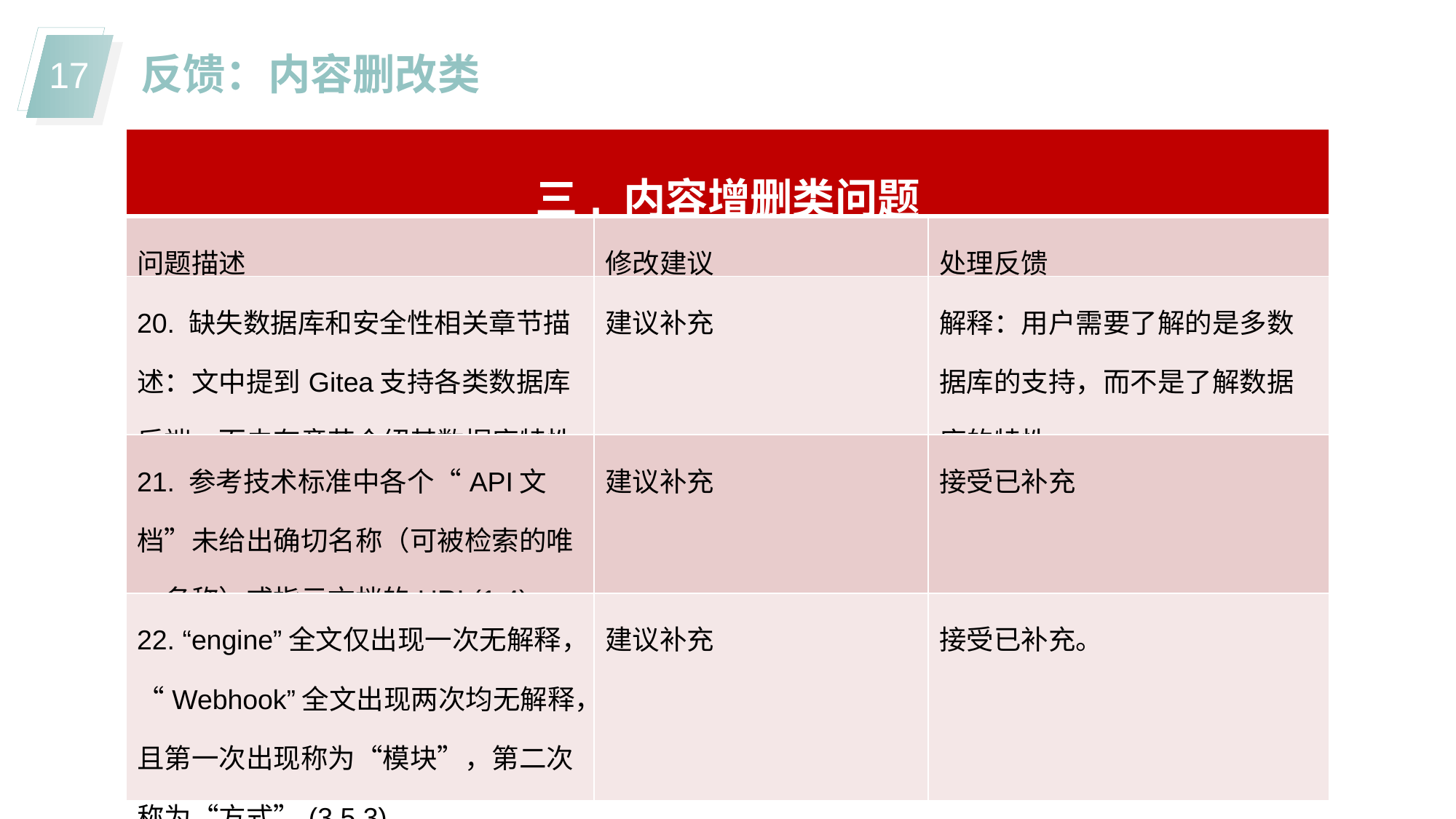

反馈：内容删改类
| 三. 内容增删类问题 |  |  |
| --- | --- | --- |
| 问题描述 | 修改建议 | 处理反馈 |
| 20. 缺失数据库和安全性相关章节描述：文中提到Gitea支持各类数据库后端，而未有章节介绍其数据库特性 | 建议补充 | 解释：用户需要了解的是多数据库的支持，而不是了解数据库的特性 |
| 21. 参考技术标准中各个“API文档”未给出确切名称（可被检索的唯一名称）或指示文档的URL(1.4) | 建议补充 | 接受已补充 |
| 22. “engine”全文仅出现一次无解释，“Webhook”全文出现两次均无解释，且第一次出现称为“模块”，第二次称为“方式”(3.5.3) | 建议补充 | 接受已补充。 |